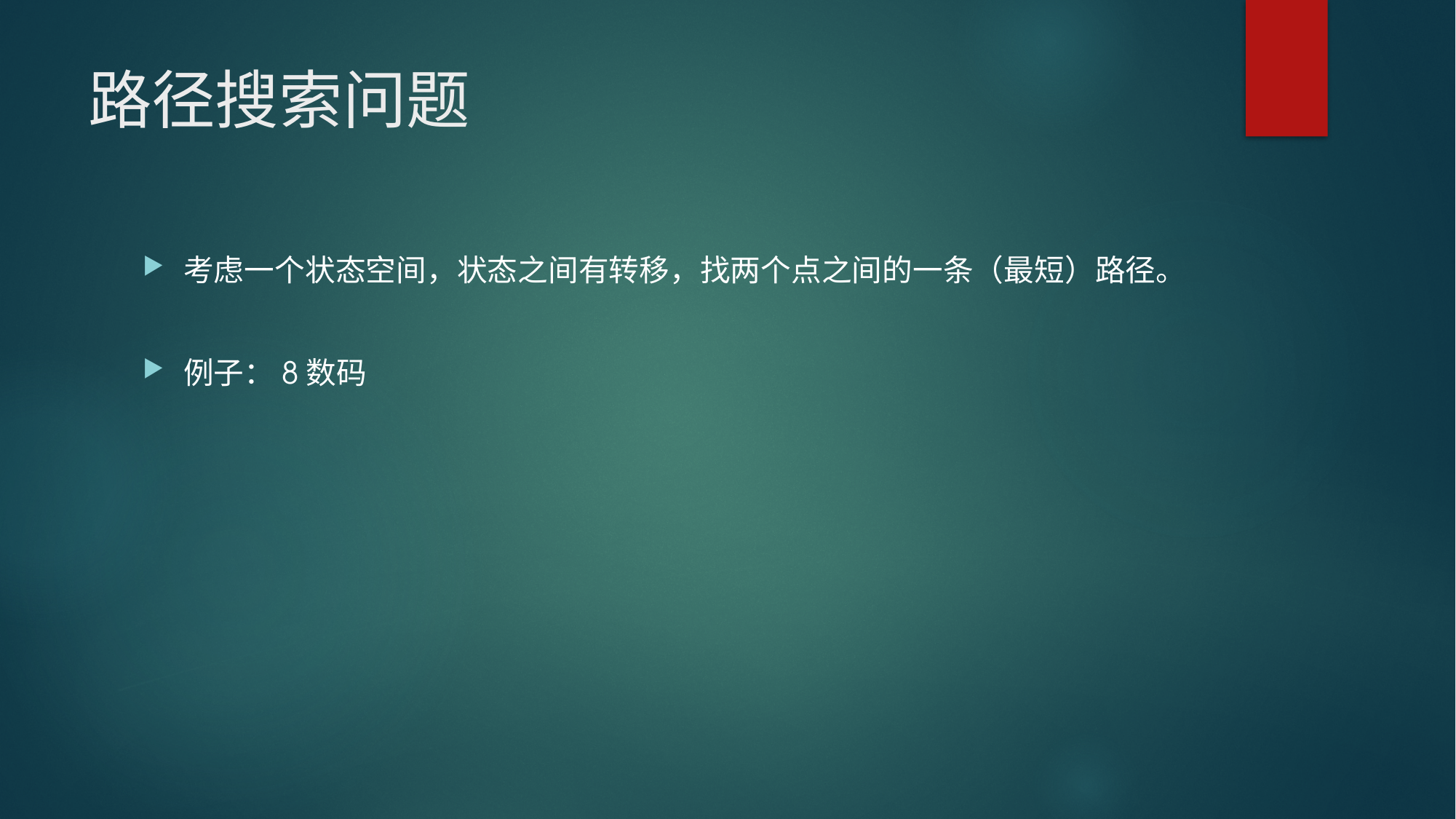

# 路径搜索问题
考虑一个状态空间，状态之间有转移，找两个点之间的一条（最短）路径。

例子：8数码